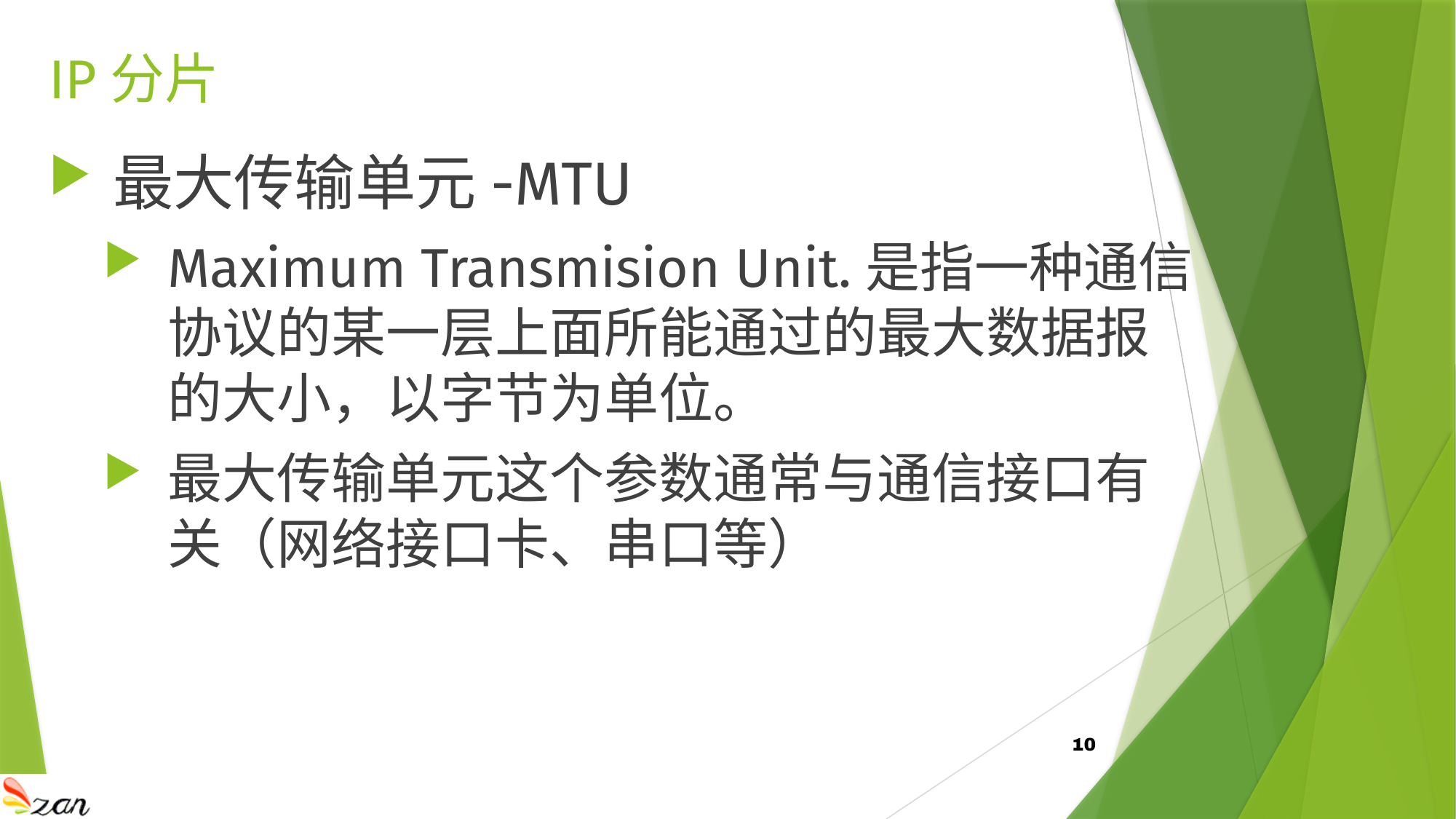

# IP分片
最大传输单元-MTU
Maximum Transmision Unit.是指一种通信协议的某一层上面所能通过的最大数据报的大小，以字节为单位。
最大传输单元这个参数通常与通信接口有关（网络接口卡、串口等）
10